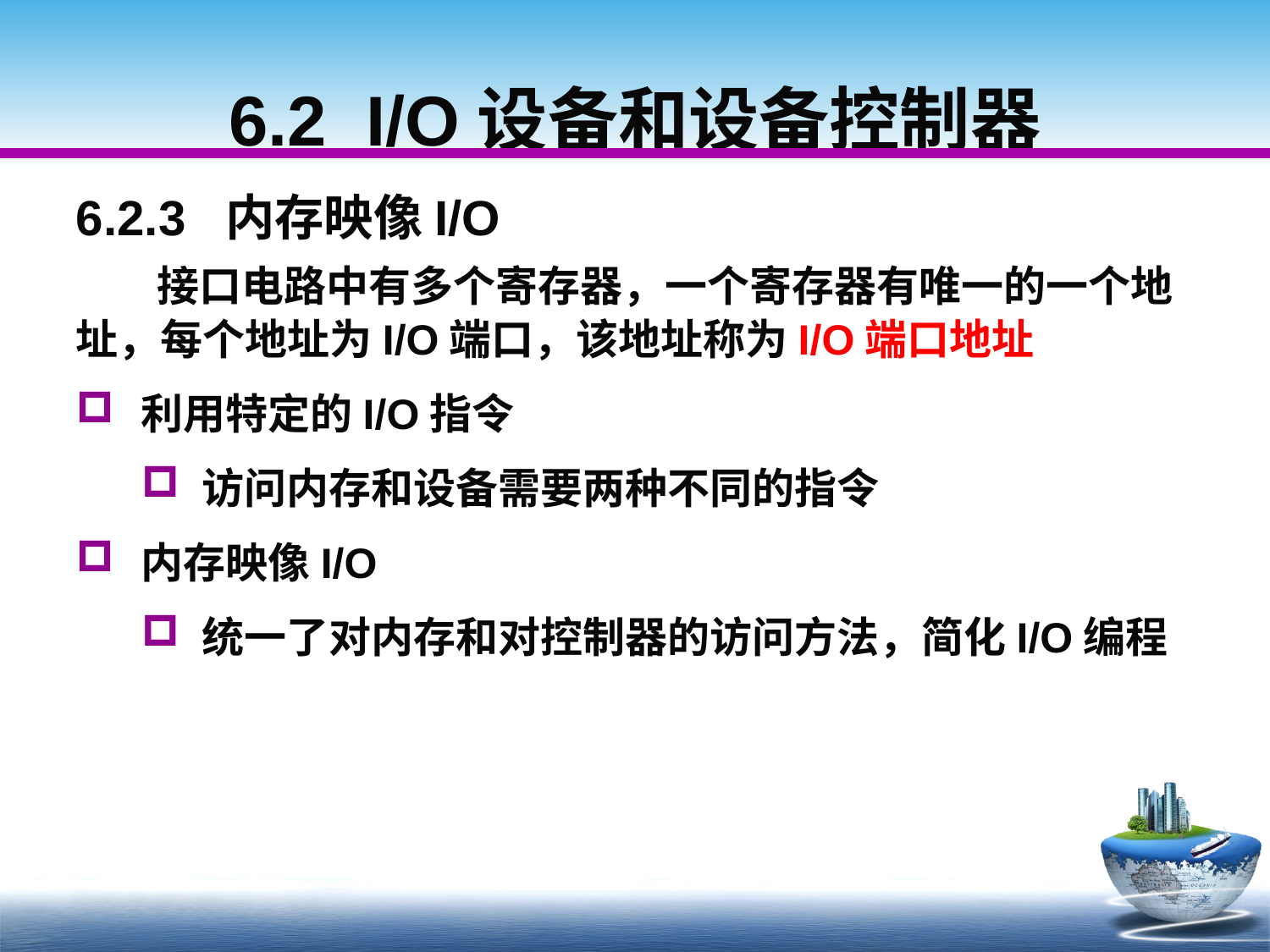

# 6.2  I/O设备和设备控制器
6.2.3  内存映像I/O
  接口电路中有多个寄存器，一个寄存器有唯一的一个地址，每个地址为I/O端口，该地址称为I/O端口地址
利用特定的I/O指令
访问内存和设备需要两种不同的指令
内存映像I/O
统一了对内存和对控制器的访问方法，简化I/O编程